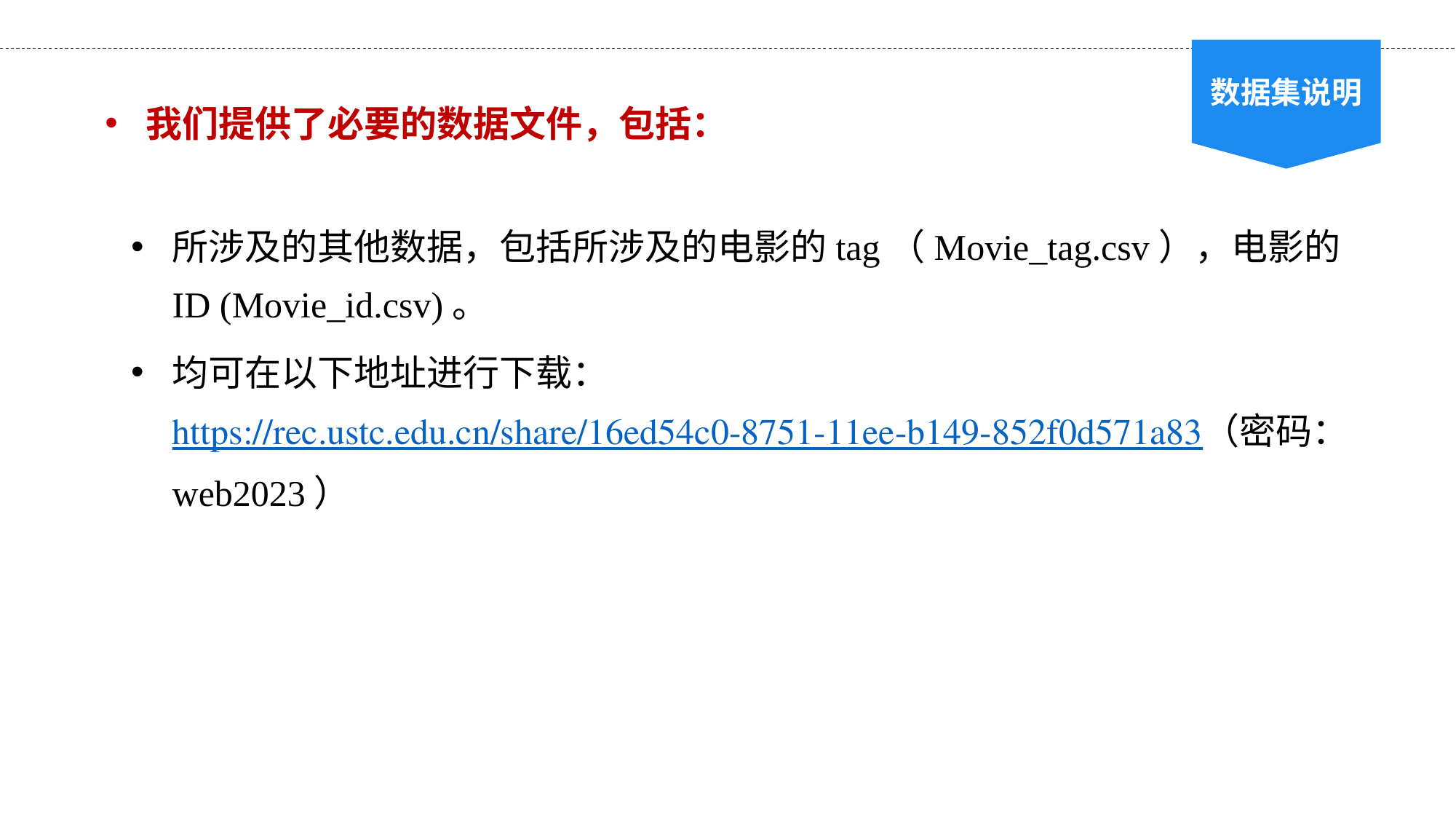

数据集说明
我们提供了必要的数据文件，包括：
所涉及的其他数据，包括所涉及的电影的tag（Movie_tag.csv），电影的ID (Movie_id.csv)。
均可在以下地址进行下载：https://rec.ustc.edu.cn/share/16ed54c0-8751-11ee-b149-852f0d571a83（密码：web2023）